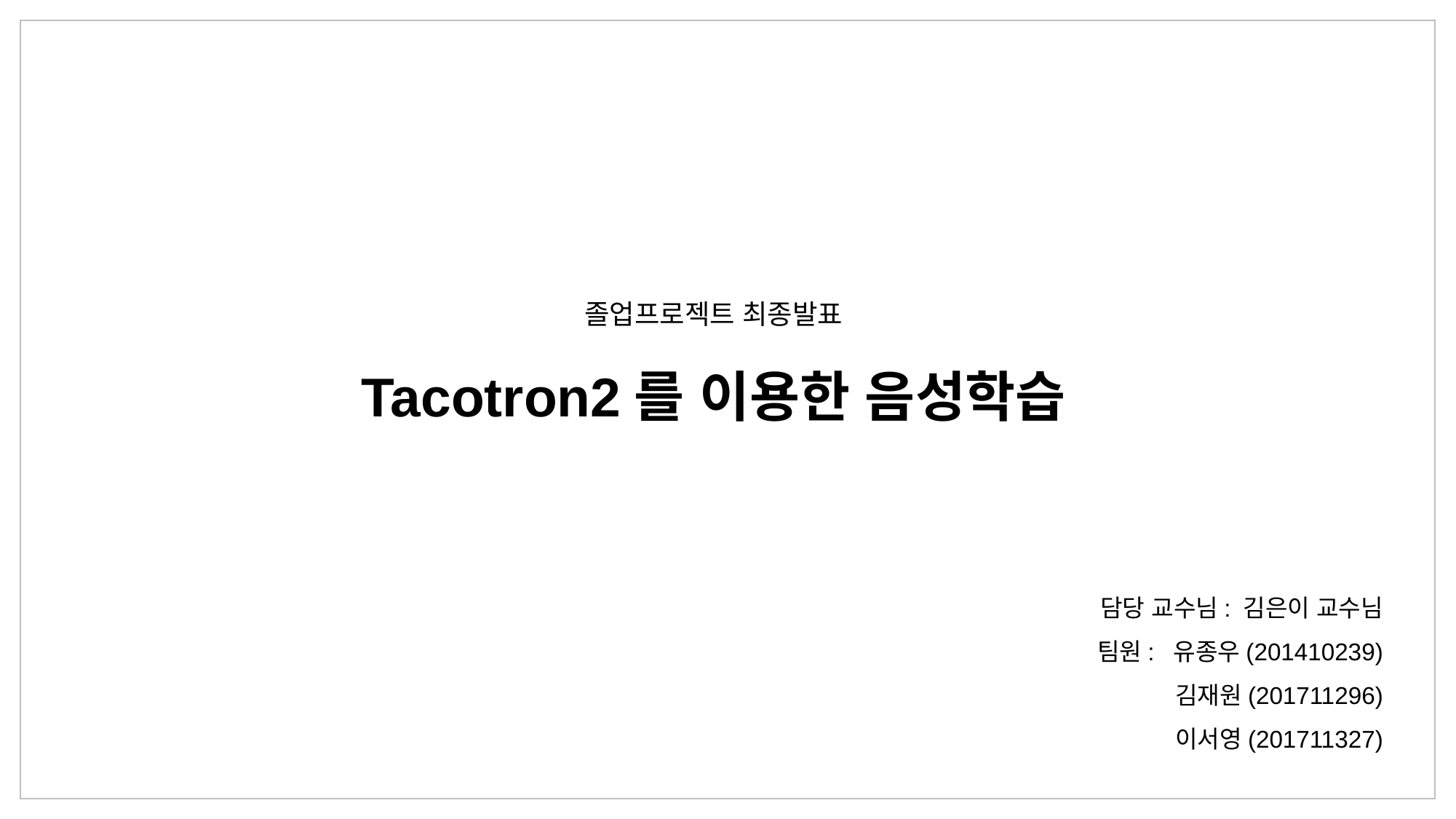

졸업프로젝트 최종발표

Tacotron2를 이용한 음성학습
담당 교수님: 김은이 교수님
팀원:  유종우(201410239)
김재원(201711296)
이서영(201711327)